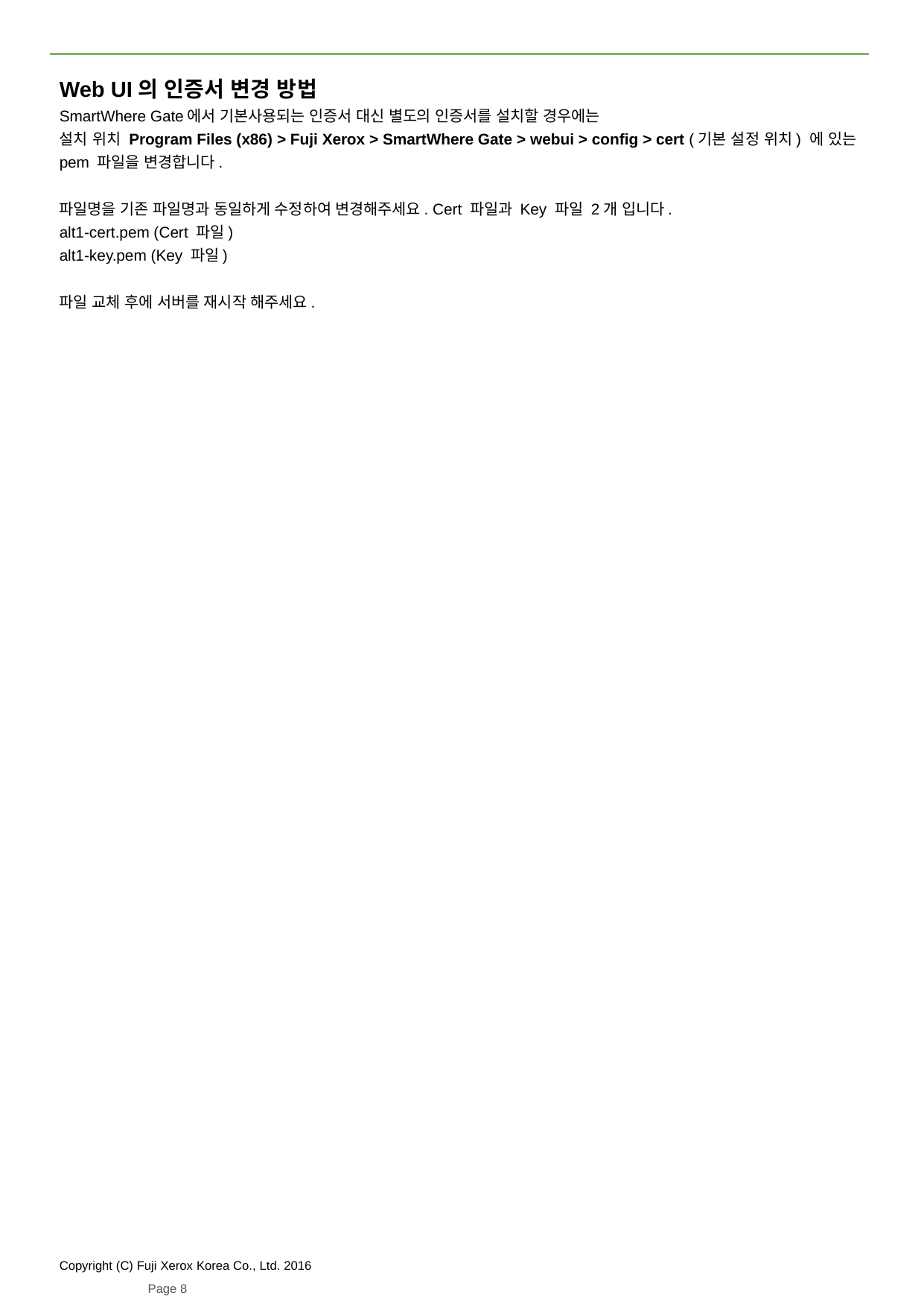

Web UI의 인증서 변경 방법
SmartWhere Gate에서 기본사용되는 인증서 대신 별도의 인증서를 설치할 경우에는
설치 위치 Program Files (x86) > Fuji Xerox > SmartWhere Gate > webui > config > cert (기본 설정 위치) 에 있는 pem 파일을 변경합니다.

파일명을 기존 파일명과 동일하게 수정하여 변경해주세요. Cert 파일과 Key 파일 2개 입니다.
alt1-cert.pem (Cert 파일)
alt1-key.pem (Key 파일)

파일 교체 후에 서버를 재시작 해주세요.
Copyright (C) Fuji Xerox Korea Co., Ltd. 2016                                                                                                                                                                                      Page 8